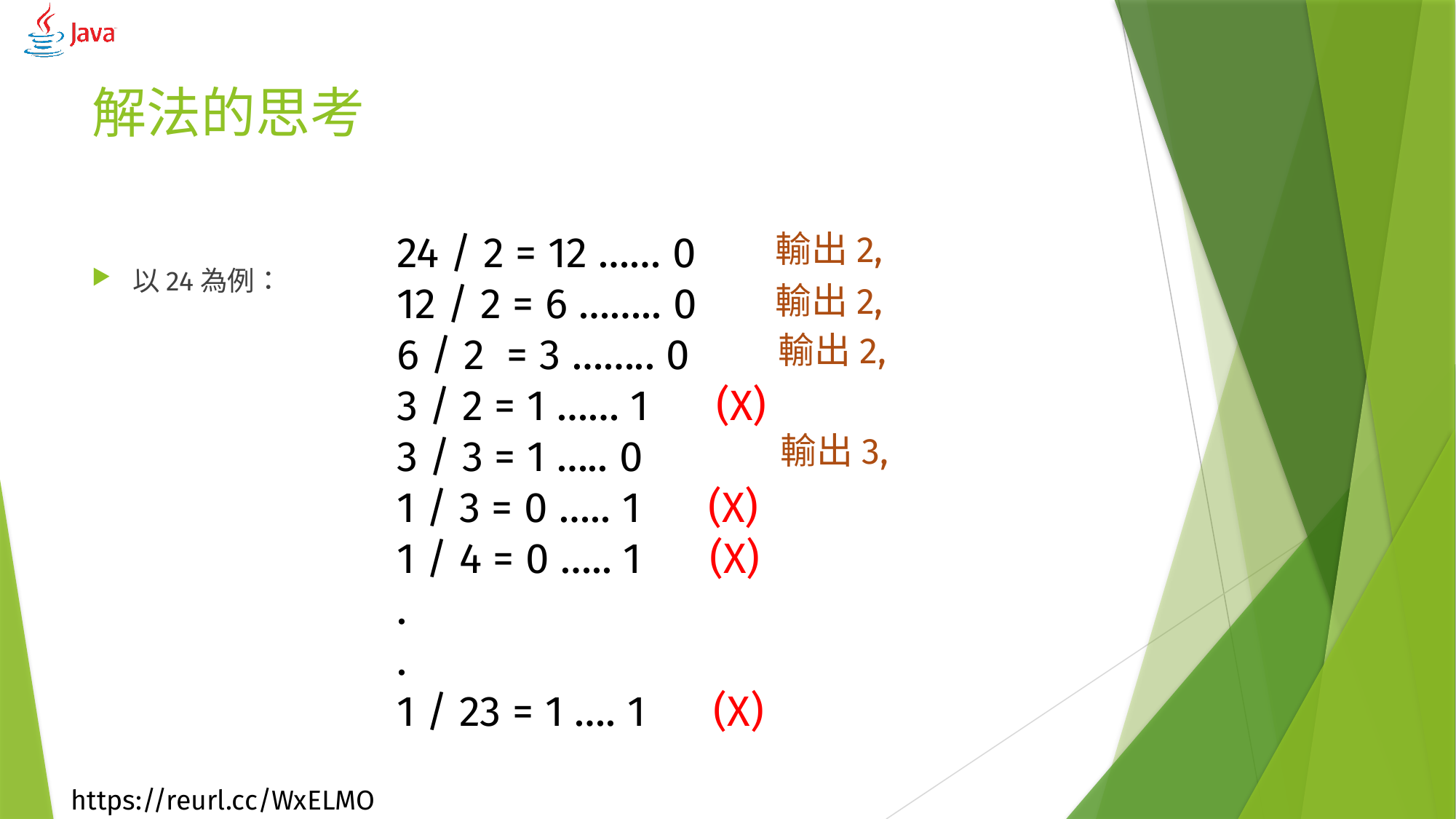

# 解法的思考
24 / 2 = 12 …… 0
12 / 2 = 6 …….. 0
6 / 2  = 3 …….. 0
3 / 2 = 1 …… 1      (X)
3 / 3 = 1 ….. 0
1 / 3 = 0 ….. 1      (X)
1 / 4 = 0 ….. 1      (X)
.
.
1 / 23 = 1 …. 1      (X)

輸出2,
以24為例：

輸出2,
輸出2,
輸出3,